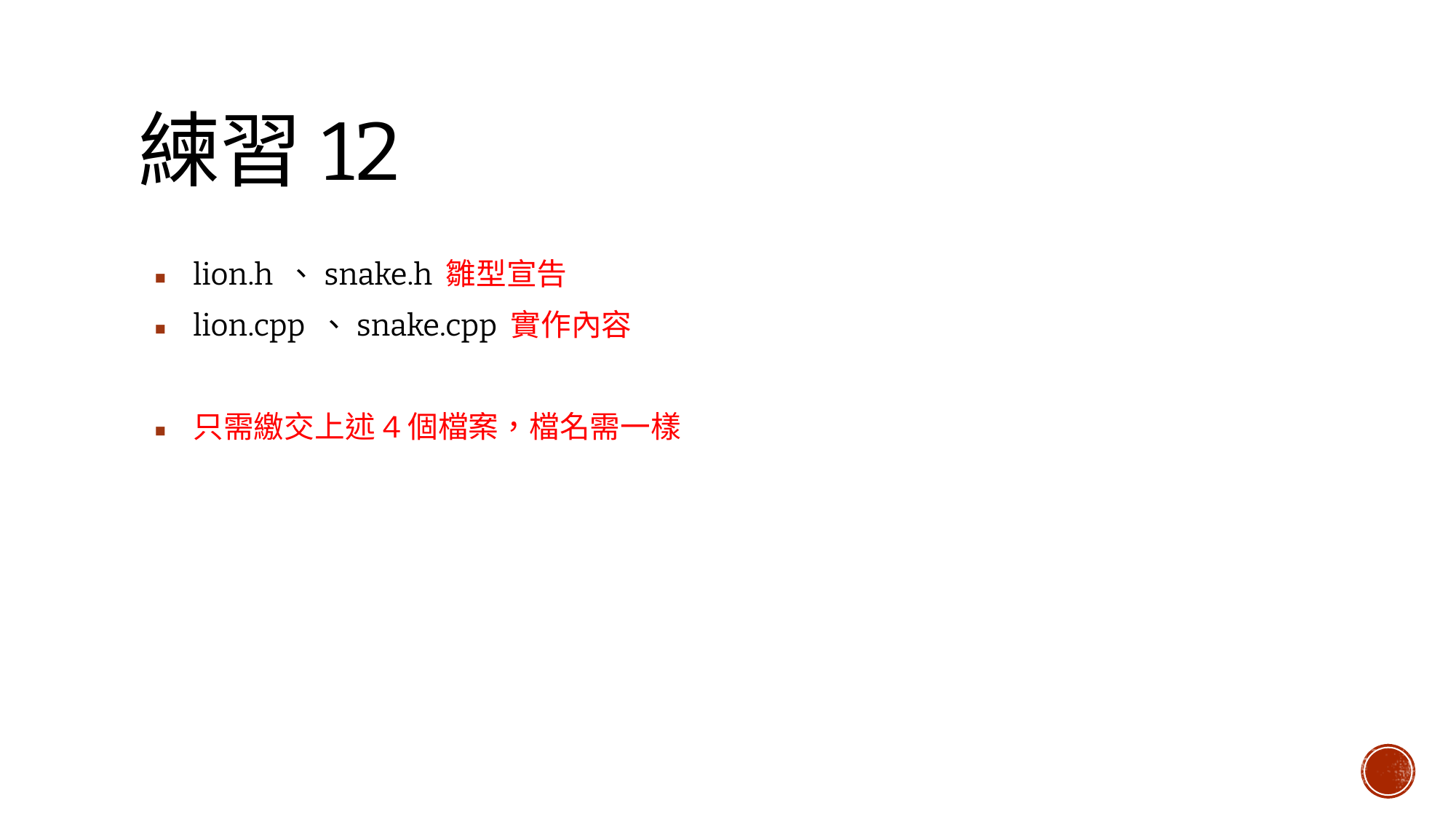

# 練習12
lion.h 、snake.h 雛型宣告
lion.cpp 、snake.cpp 實作內容

只需繳交上述4個檔案，檔名需一樣